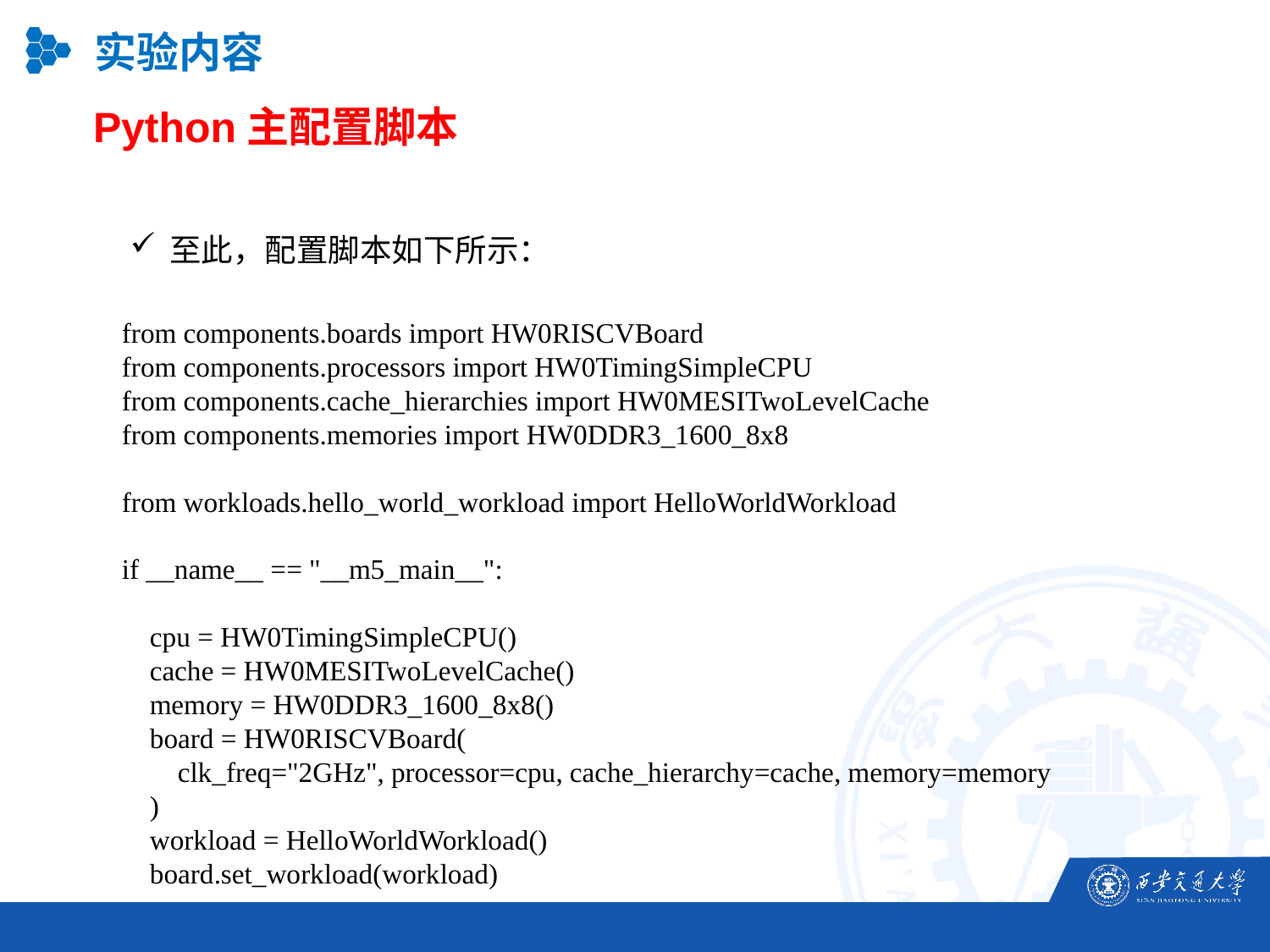

实验内容
Python主配置脚本

至此，配置脚本如下所示：

from components.boards import HW0RISCVBoard
from components.processors import HW0TimingSimpleCPU
from components.cache_hierarchies import HW0MESITwoLevelCache
from components.memories import HW0DDR3_1600_8x8

from workloads.hello_world_workload import HelloWorldWorkload

if __name__ == "__m5_main__":

    cpu = HW0TimingSimpleCPU()
    cache = HW0MESITwoLevelCache()
    memory = HW0DDR3_1600_8x8()
    board = HW0RISCVBoard(
        clk_freq="2GHz", processor=cpu, cache_hierarchy=cache, memory=memory
    )
    workload = HelloWorldWorkload()
    board.set_workload(workload)